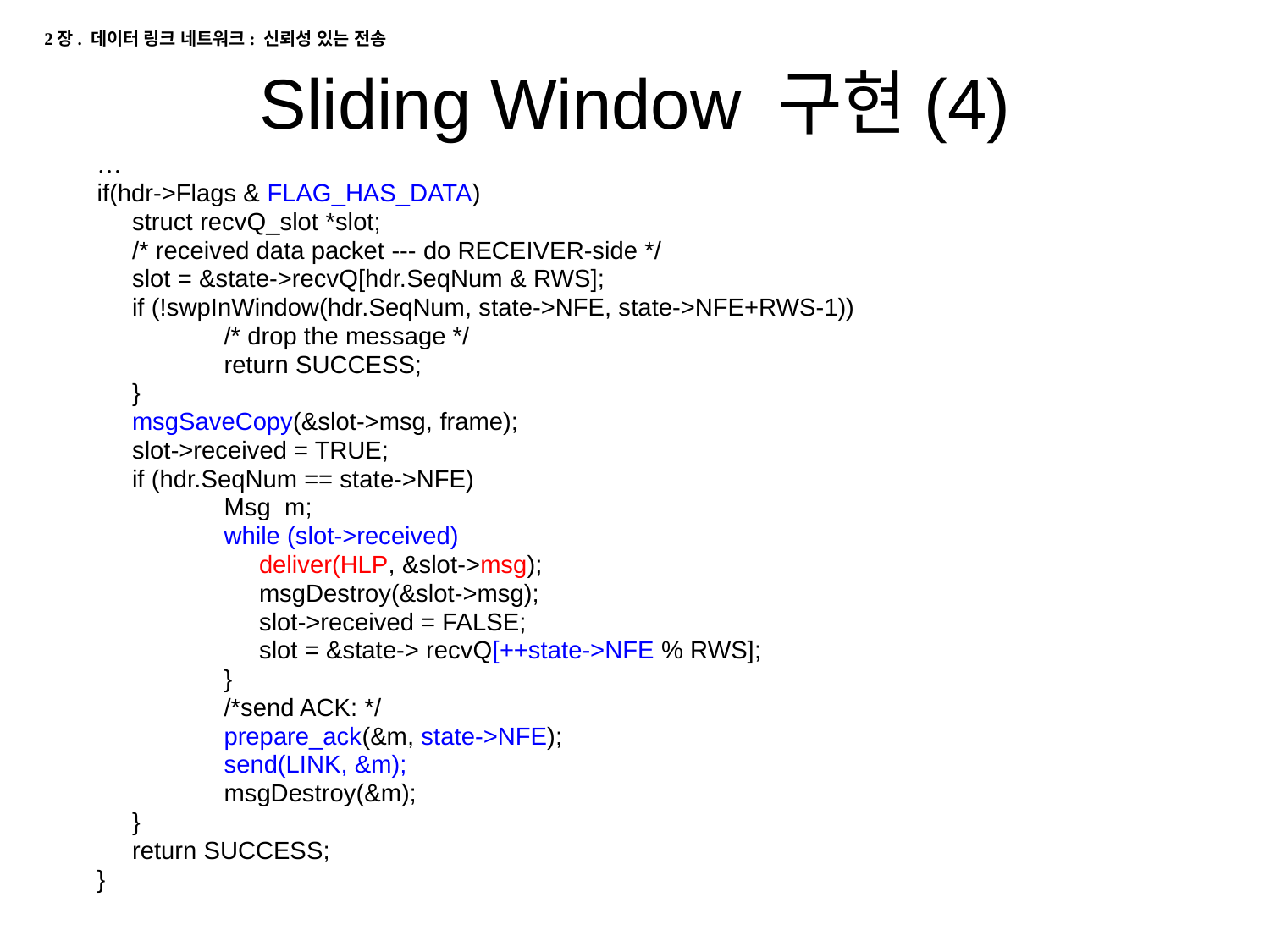

2장. 데이터 링크 네트워크: 신뢰성 있는 전송
# Sliding Window 구현(4)
…
if(hdr->Flags & FLAG_HAS_DATA)
     struct recvQ_slot *slot;
     /* received data packet --- do RECEIVER-side */
     slot = &state->recvQ[hdr.SeqNum & RWS];
     if (!swpInWindow(hdr.SeqNum, state->NFE, state->NFE+RWS-1))
	/* drop the message */
	return SUCCESS;
     }
     msgSaveCopy(&slot->msg, frame);
     slot->received = TRUE;
     if (hdr.SeqNum == state->NFE)
	Msg  m;
	while (slot->received)
     	     deliver(HLP, &slot->msg);
	     msgDestroy(&slot->msg);
	     slot->received = FALSE;
	     slot = &state-> recvQ[++state->NFE % RWS];
	}
	/*send ACK: */
	prepare_ack(&m, state->NFE);
	send(LINK, &m);
	msgDestroy(&m);
     }
     return SUCCESS;
}